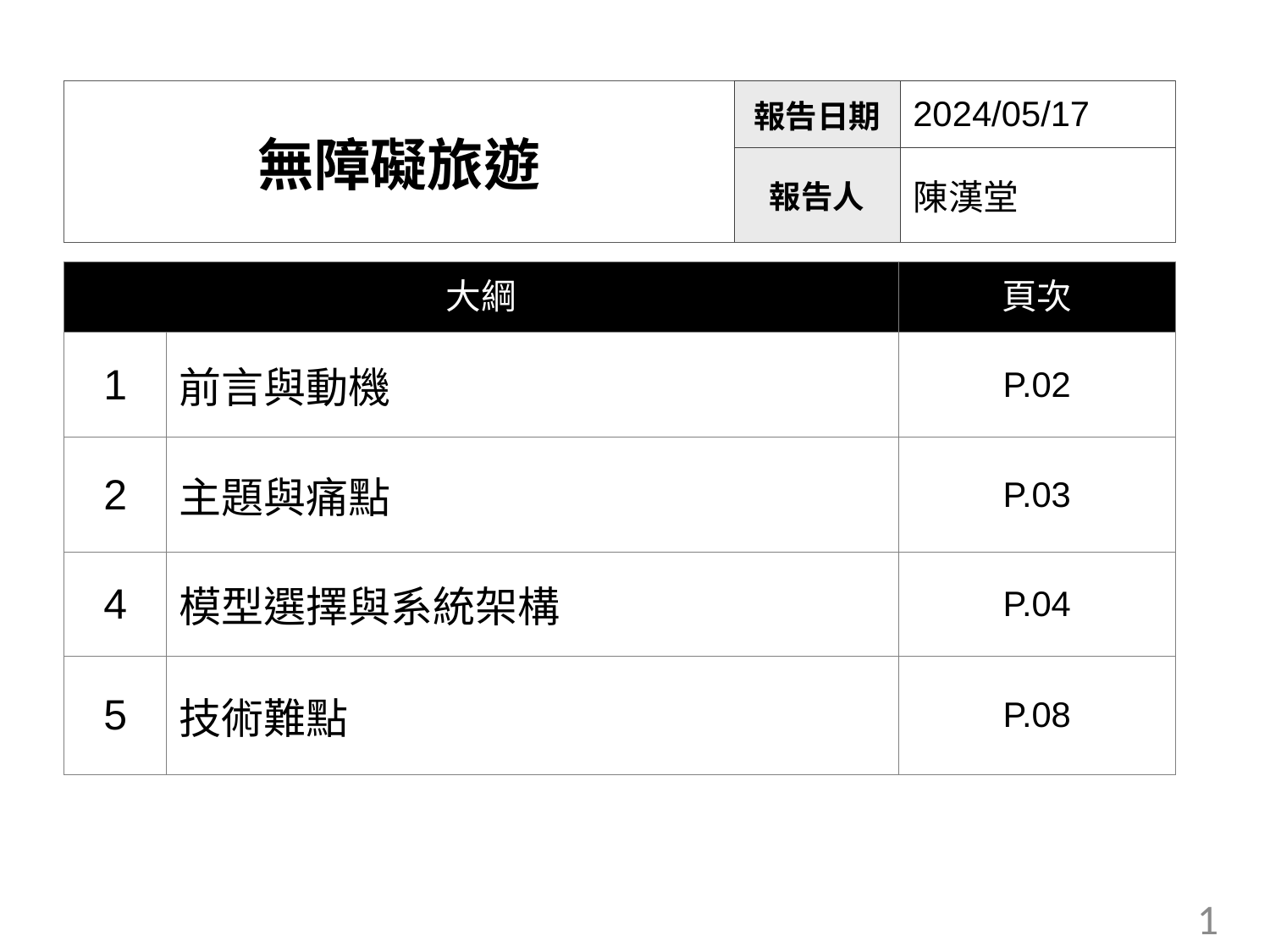

| 無障礙旅遊 | 報告日期 | 2024/05/17 |
| --- | --- | --- |
|  | 報告人 | 陳漢堂 |
| 大綱 |  | 頁次 |
| --- | --- | --- |
| 1 | 前言與動機 | P.02 |
| 2 | 主題與痛點 | P.03 |
| 4 | 模型選擇與系統架構 | P.04 |
| 5 | 技術難點 | P.08 |
1